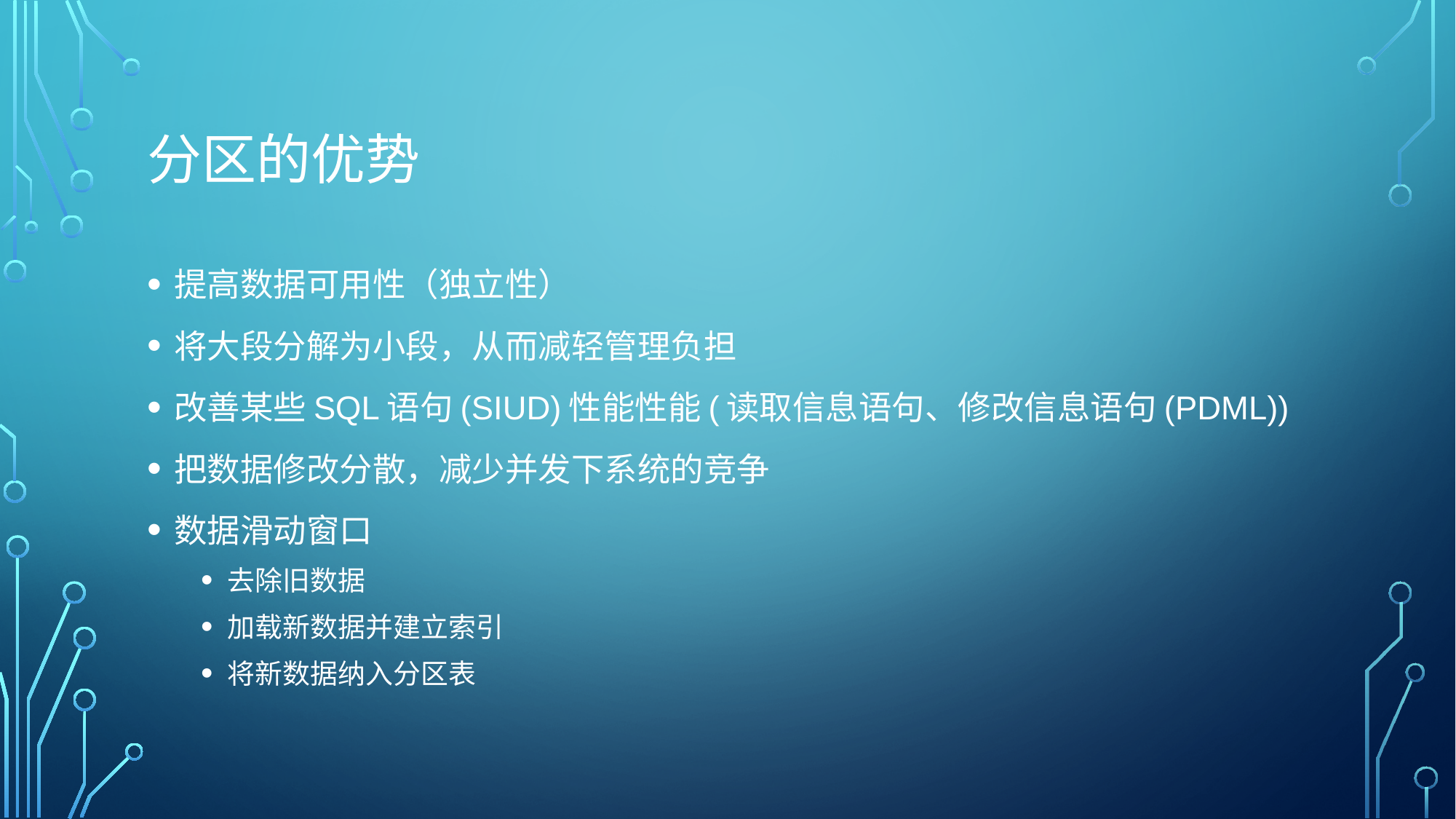

# 分区的优势
提高数据可用性（独立性）
将大段分解为小段，从而减轻管理负担
改善某些SQL语句(SIUD)性能性能(读取信息语句、修改信息语句(PDML))
把数据修改分散，减少并发下系统的竞争
数据滑动窗口
去除旧数据
加载新数据并建立索引
将新数据纳入分区表